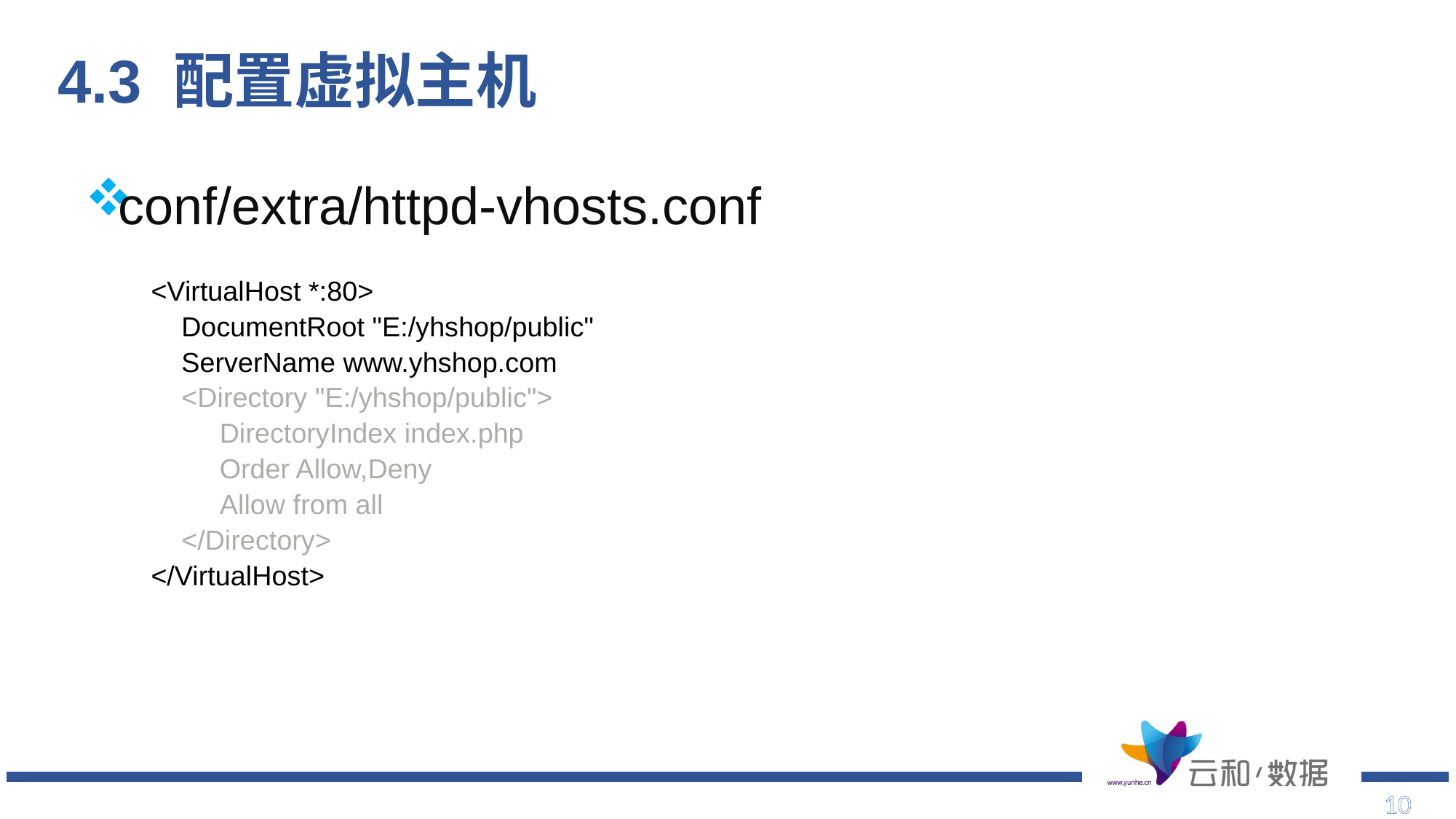

# 4.3 配置虚拟主机
conf/extra/httpd-vhosts.conf

<VirtualHost *:80>
    DocumentRoot "E:/yhshop/public"
    ServerName www.yhshop.com
    <Directory "E:/yhshop/public">
         DirectoryIndex index.php
         Order Allow,Deny
         Allow from all
    </Directory>
</VirtualHost>